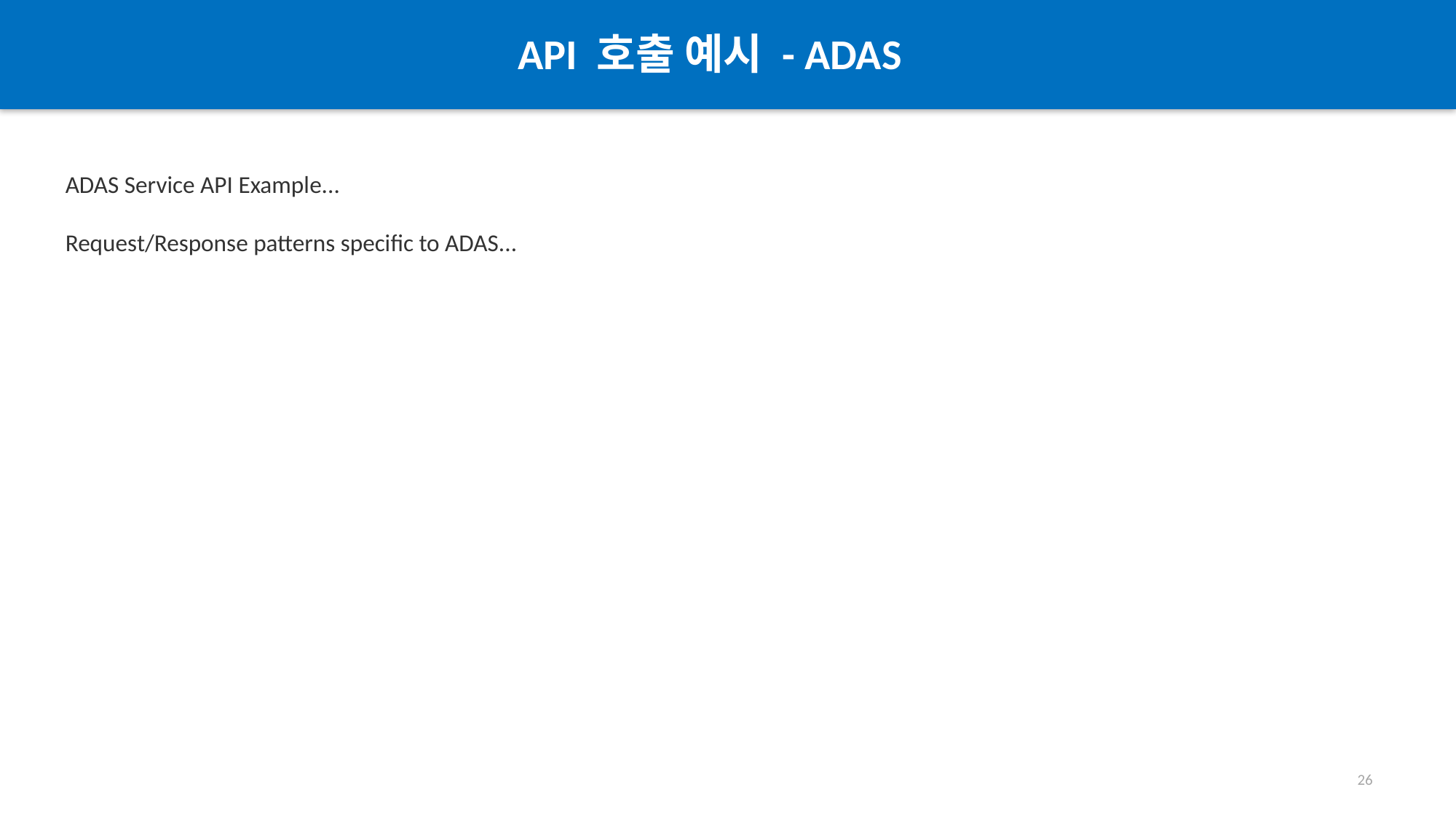

API 호출 예시 - ADAS
#
ADAS Service API Example...
Request/Response patterns specific to ADAS...
26